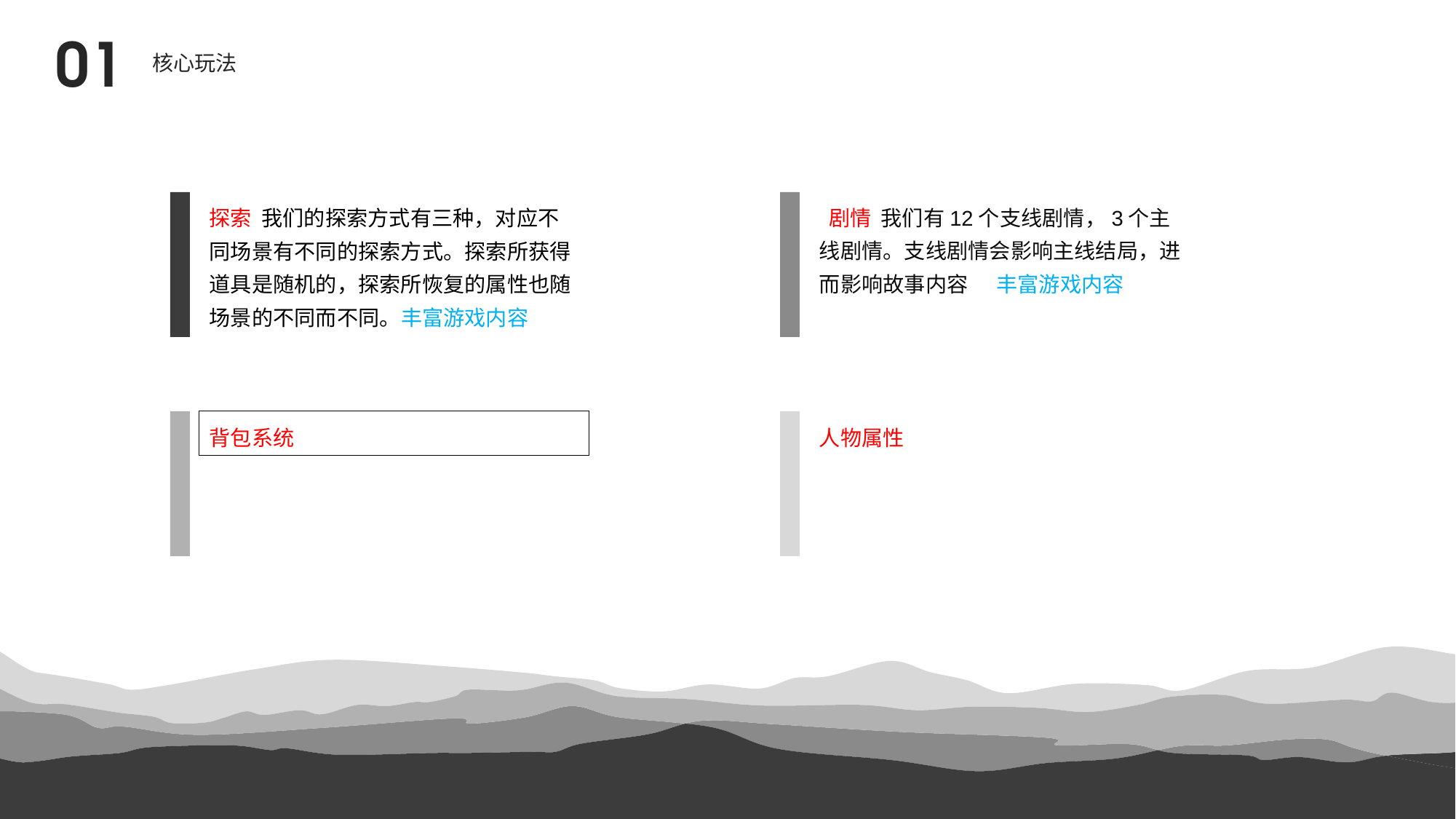

01
核心玩法
 剧情  我们有12个支线剧情，3个主线剧情。支线剧情会影响主线结局，进而影响故事内容      丰富游戏内容

探索  我们的探索方式有三种，对应不同场景有不同的探索方式。探索所获得道具是随机的，探索所恢复的属性也随场景的不同而不同。丰富游戏内容

背包系统

人物属性